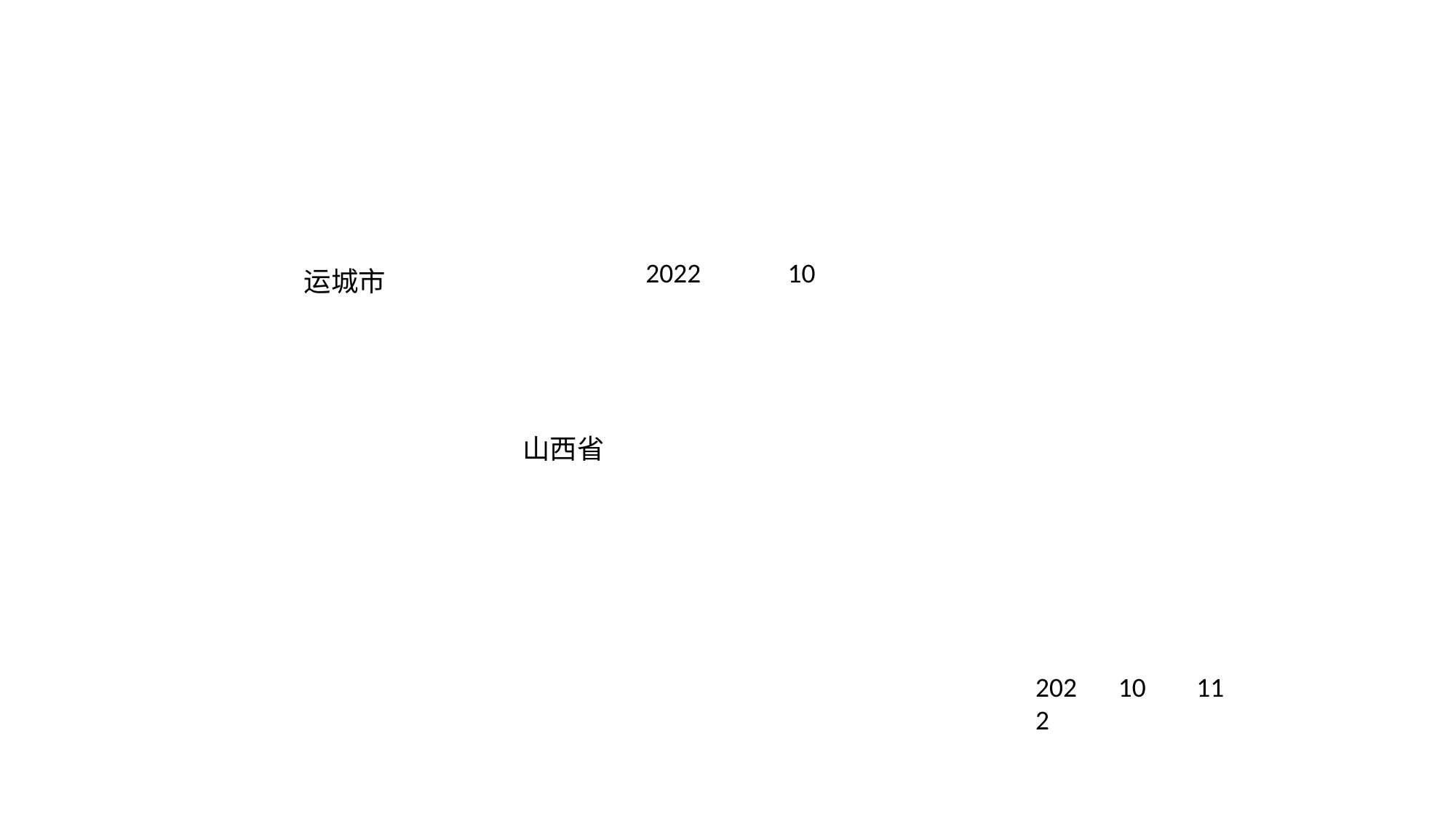

2022
10
运城市
山西省
2022
10
11